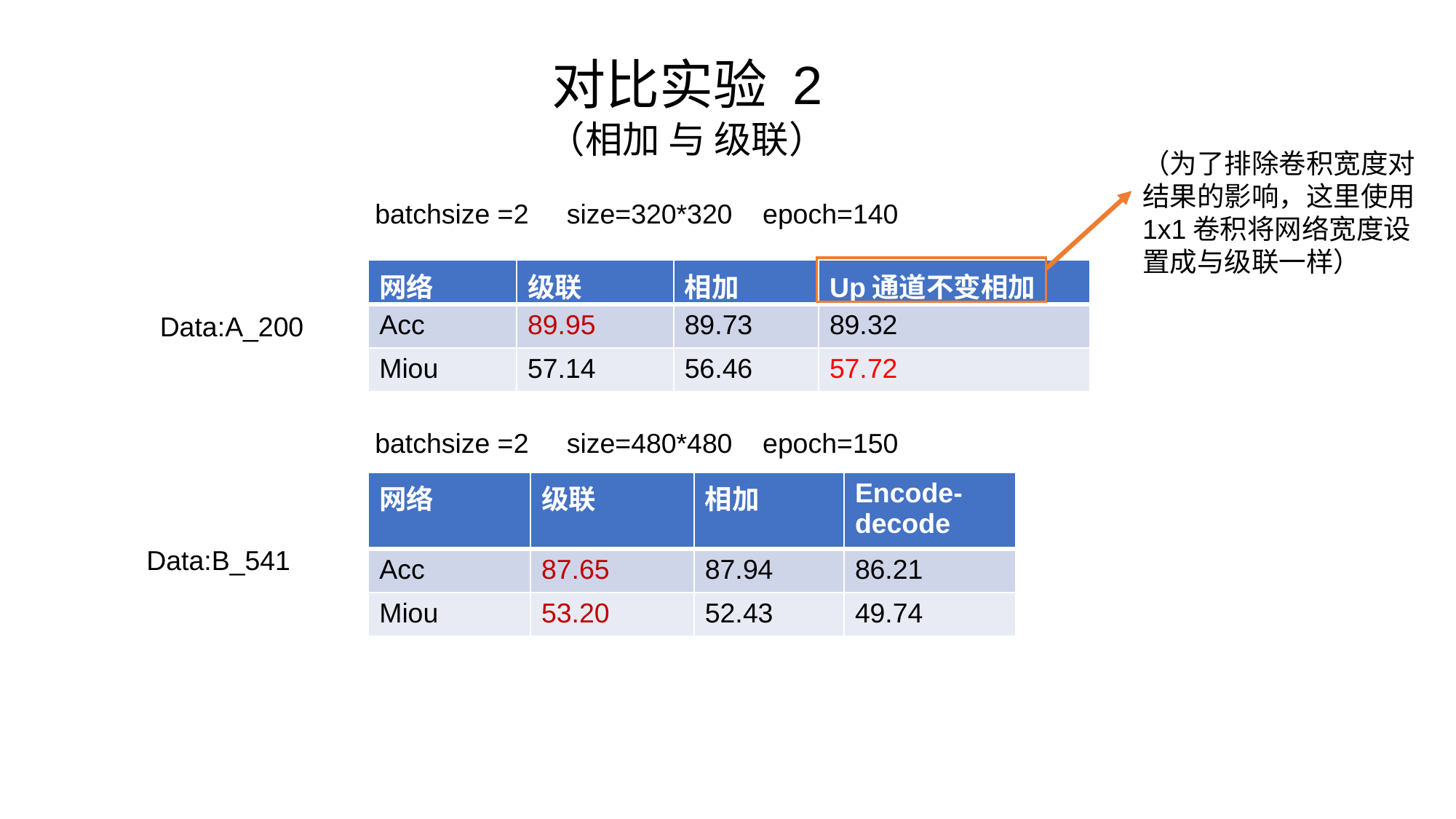

对比实验 2
（相加 与 级联）
（为了排除卷积宽度对结果的影响，这里使用1x1卷积将网络宽度设置成与级联一样）
batchsize =2     size=320*320    epoch=140

| 网络 | 级联 | 相加 | Up通道不变相加 |
| --- | --- | --- | --- |
| Acc | 89.95 | 89.73 | 89.32 |
| Miou | 57.14 | 56.46 | 57.72 |
Data:A_200
batchsize =2     size=480*480    epoch=150
| 网络 | 级联 | 相加 | Encode-decode |
| --- | --- | --- | --- |
| Acc | 87.65 | 87.94 | 86.21 |
| Miou | 53.20 | 52.43 | 49.74 |
Data:B_541